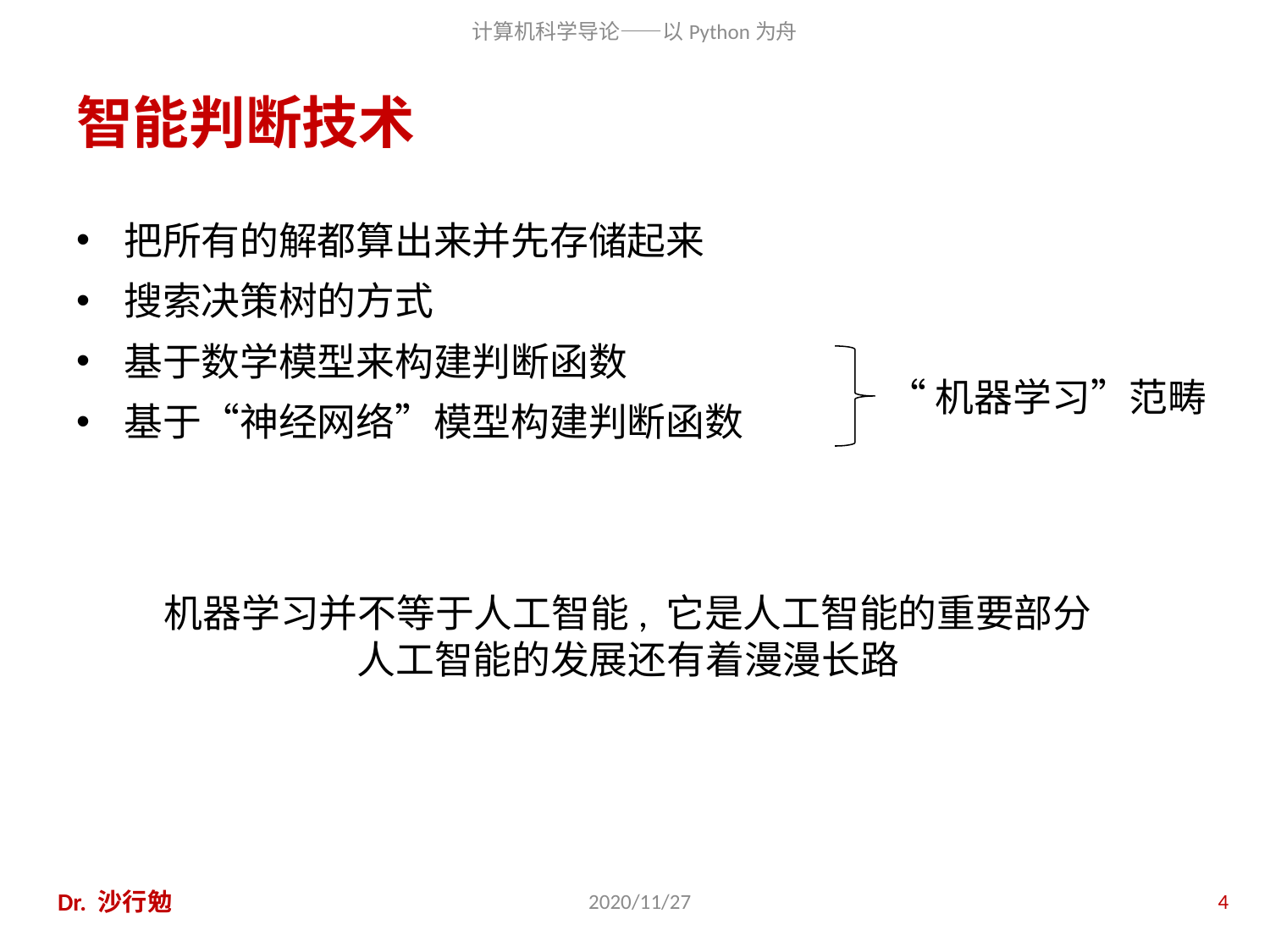

# 智能判断技术
把所有的解都算出来并先存储起来
搜索决策树的方式
基于数学模型来构建判断函数
基于“神经网络”模型构建判断函数

“机器学习”范畴
机器学习并不等于人工智能, 它是人工智能的重要部分
人工智能的发展还有着漫漫长路
Dr. 沙行勉
2020/11/27
4